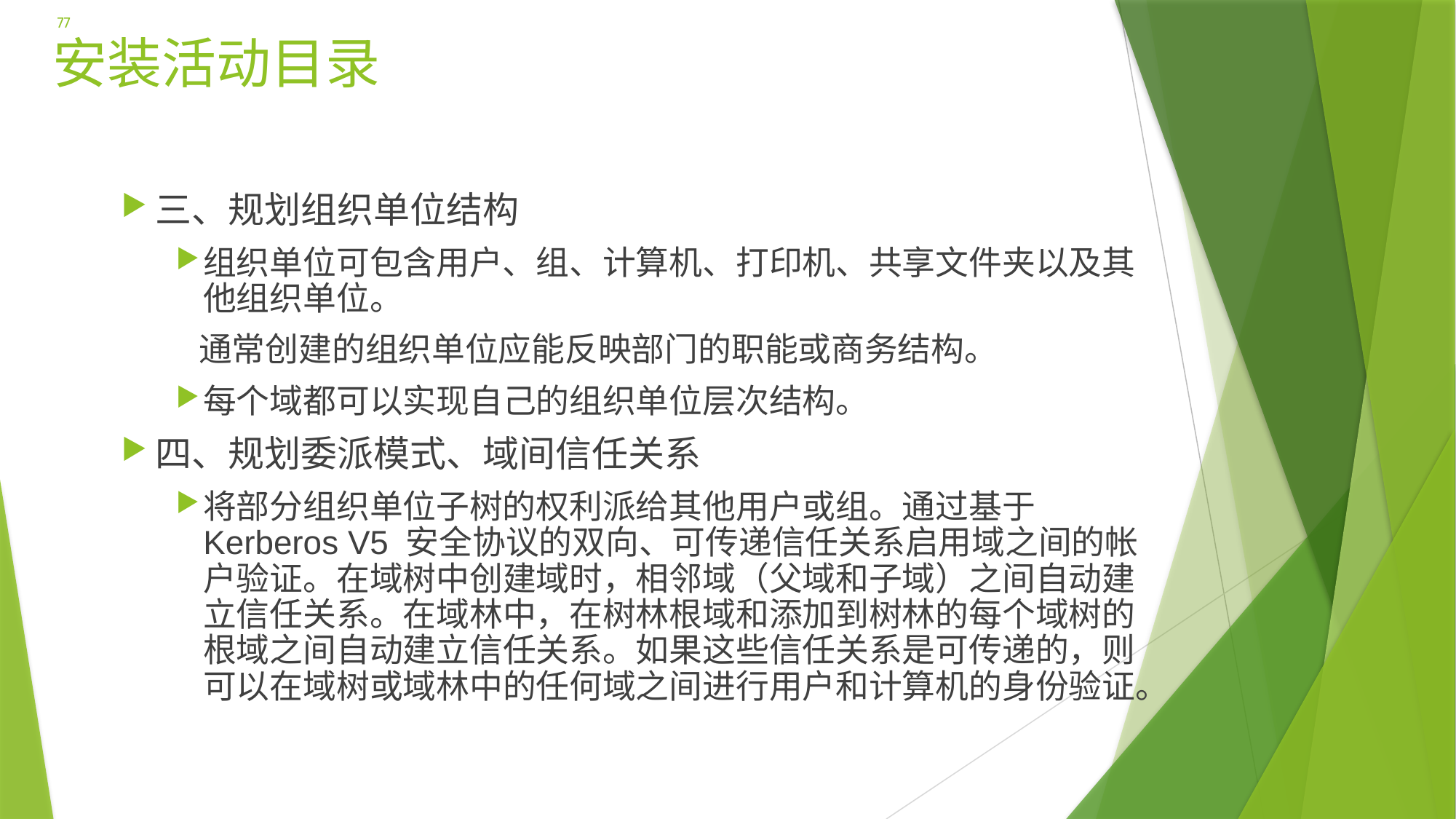

77
# 安装活动目录
三、规划组织单位结构
组织单位可包含用户、组、计算机、打印机、共享文件夹以及其他组织单位。
  通常创建的组织单位应能反映部门的职能或商务结构。
每个域都可以实现自己的组织单位层次结构。
四、规划委派模式、域间信任关系
将部分组织单位子树的权利派给其他用户或组。通过基于 Kerberos V5 安全协议的双向、可传递信任关系启用域之间的帐户验证。在域树中创建域时，相邻域（父域和子域）之间自动建立信任关系。在域林中，在树林根域和添加到树林的每个域树的根域之间自动建立信任关系。如果这些信任关系是可传递的，则可以在域树或域林中的任何域之间进行用户和计算机的身份验证。